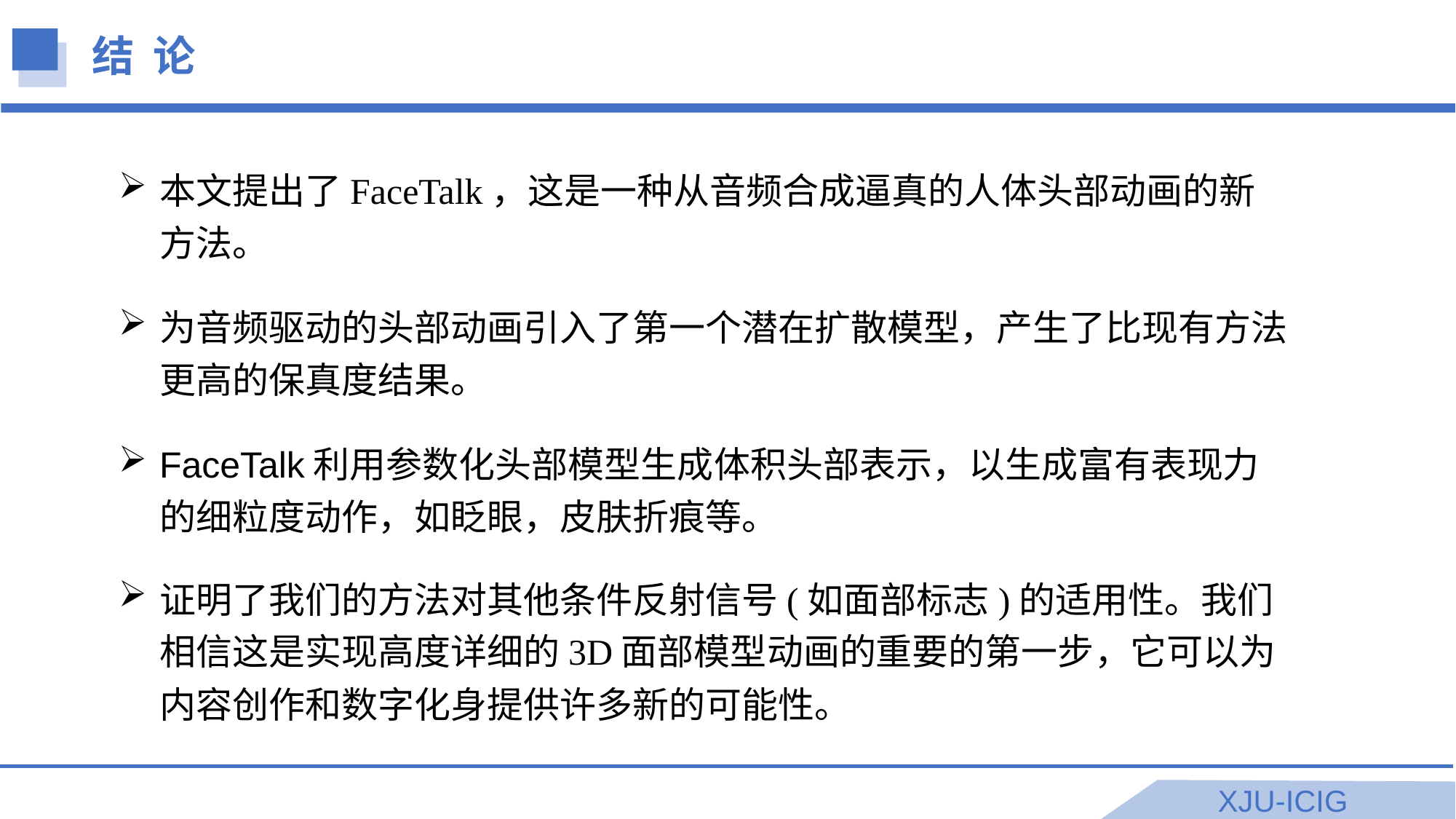

结  论

本文提出了FaceTalk，这是一种从音频合成逼真的人体头部动画的新方法。
为音频驱动的头部动画引入了第一个潜在扩散模型，产生了比现有方法更高的保真度结果。
FaceTalk利用参数化头部模型生成体积头部表示，以生成富有表现力的细粒度动作，如眨眼，皮肤折痕等。
证明了我们的方法对其他条件反射信号(如面部标志)的适用性。我们相信这是实现高度详细的3D面部模型动画的重要的第一步，它可以为内容创作和数字化身提供许多新的可能性。
XJU-ICIG